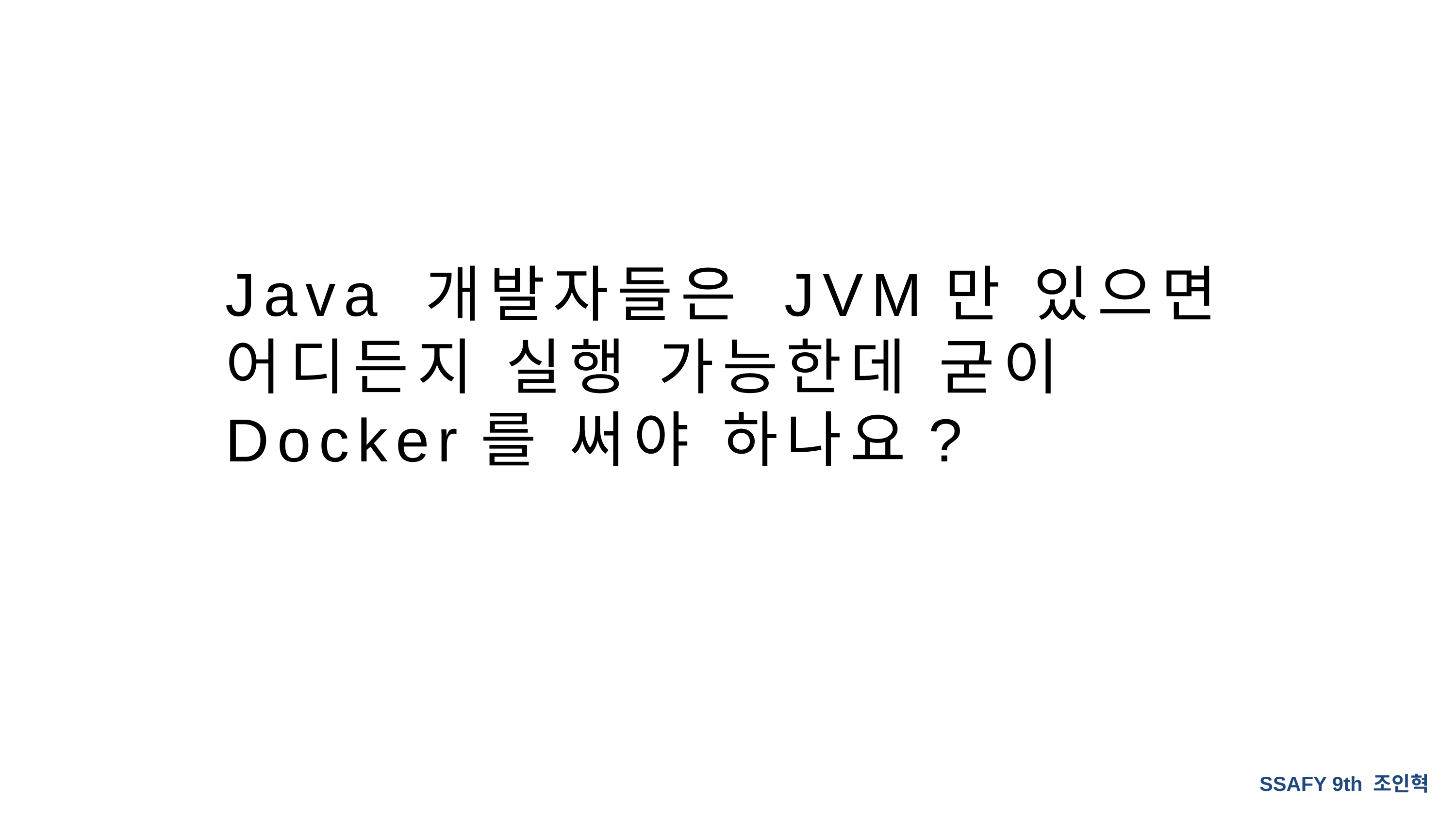

Java 개발자들은 JVM만 있으면 어디든지 실행 가능한데 굳이 Docker를 써야 하나요?
SSAFY 9th 조인혁